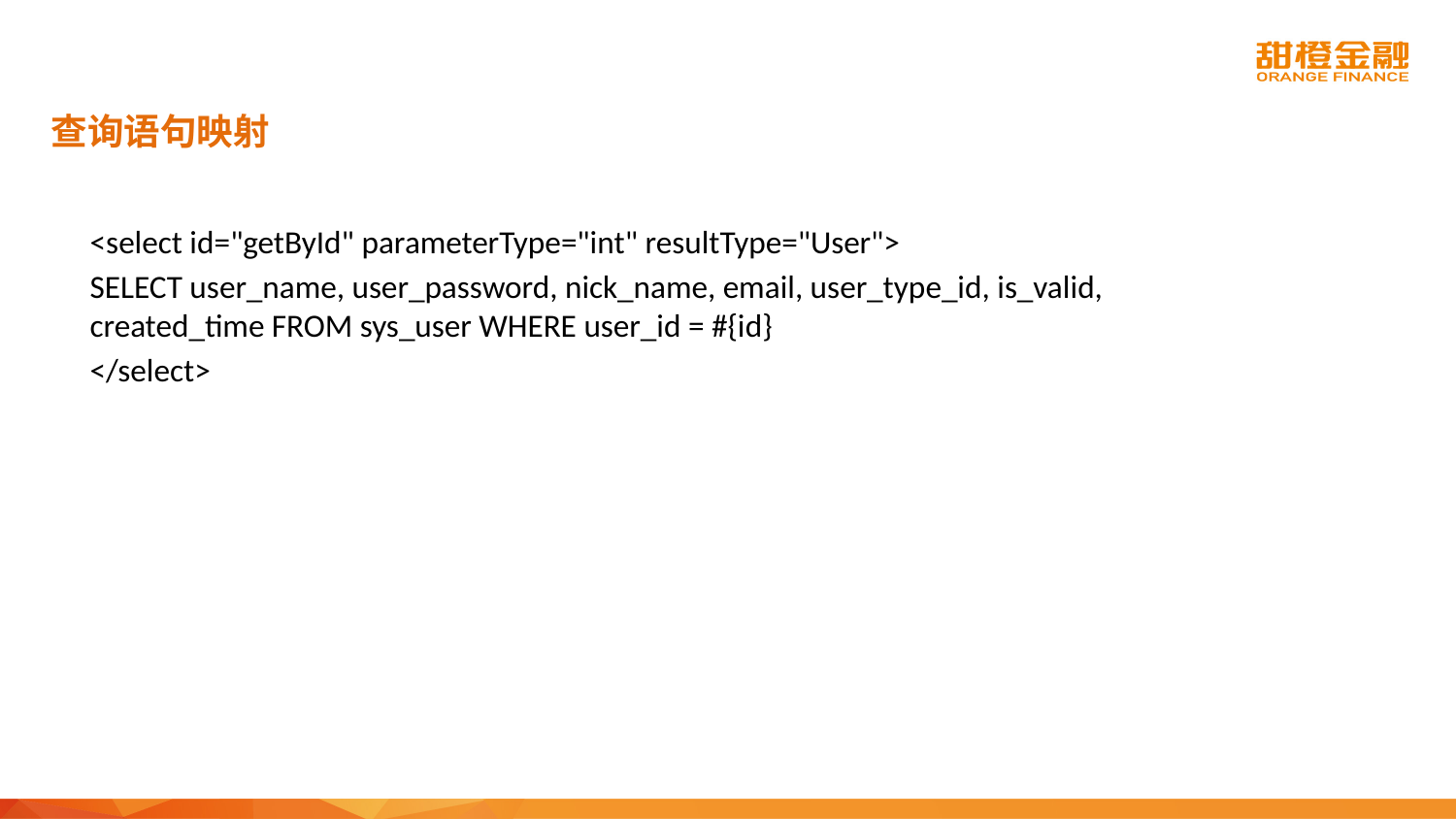

查询语句映射

<select id="getById" parameterType="int" resultType="User">
SELECT user_name, user_password, nick_name, email, user_type_id, is_valid, created_time FROM sys_user WHERE user_id = #{id}
</select>